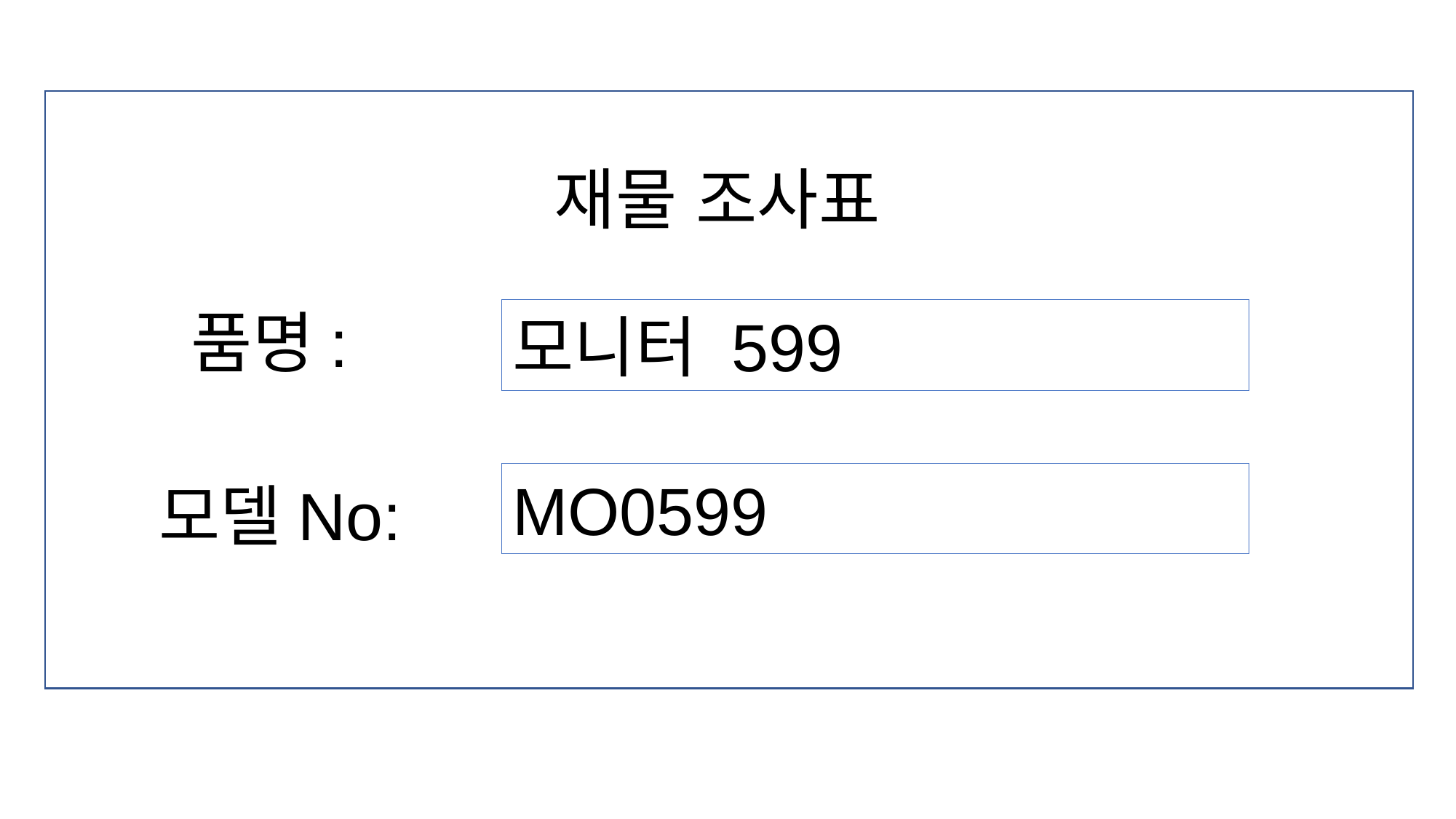

재물 조사표
품명:
모니터 599
MO0599
모델No: